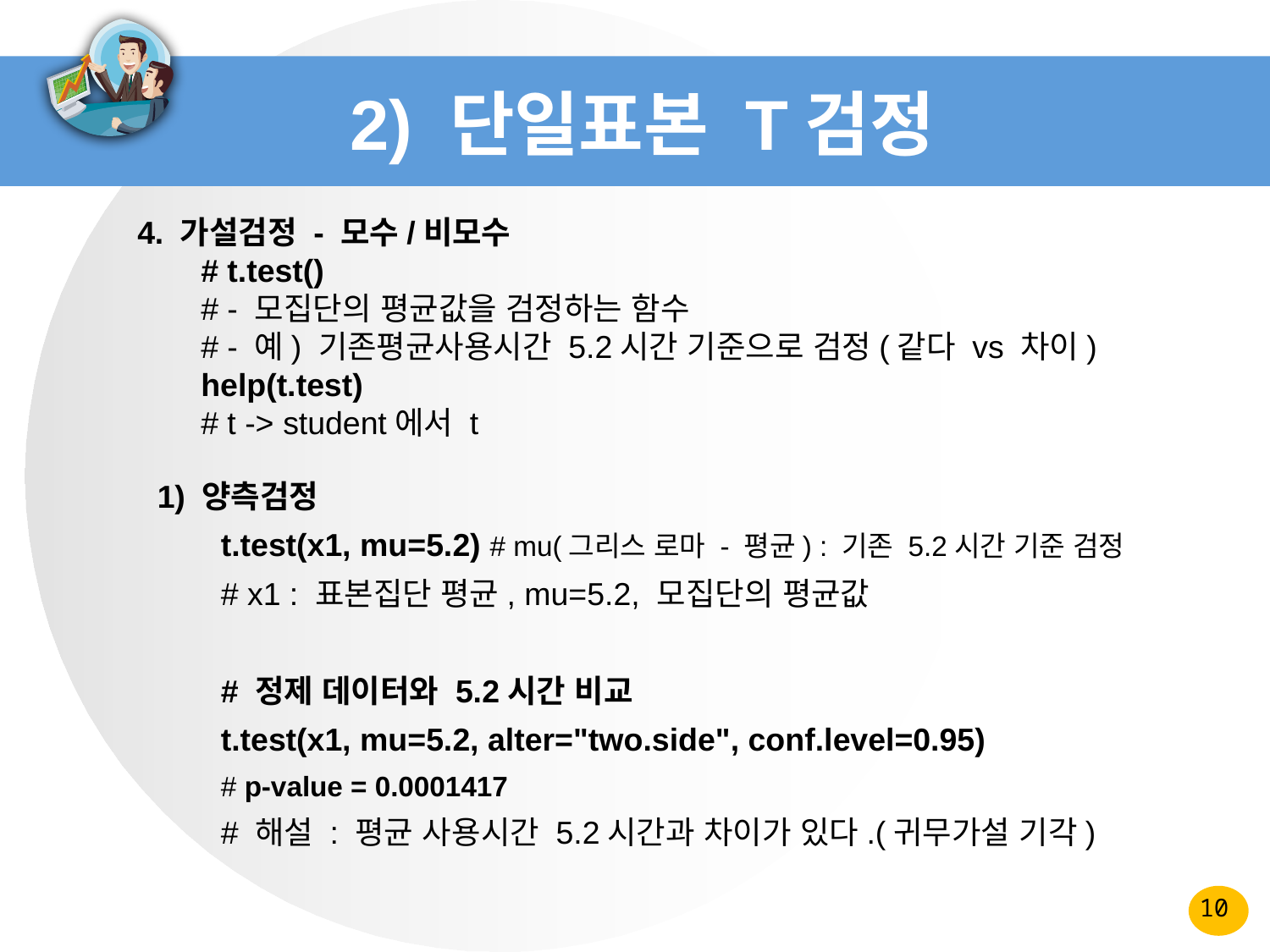

# 2) 단일표본 T검정
4. 가설검정 - 모수/비모수
# t.test()
# - 모집단의 평균값을 검정하는 함수
# - 예) 기존평균사용시간 5.2시간 기준으로 검정(같다 vs 차이)
help(t.test)
# t -> student에서 t
1) 양측검정
t.test(x1, mu=5.2) # mu(그리스 로마 - 평균) : 기존 5.2시간 기준 검정
# x1 : 표본집단 평균, mu=5.2, 모집단의 평균값

# 정제 데이터와 5.2시간 비교
t.test(x1, mu=5.2, alter="two.side", conf.level=0.95)
# p-value = 0.0001417
# 해설 : 평균 사용시간 5.2시간과 차이가 있다.(귀무가설 기각)
10